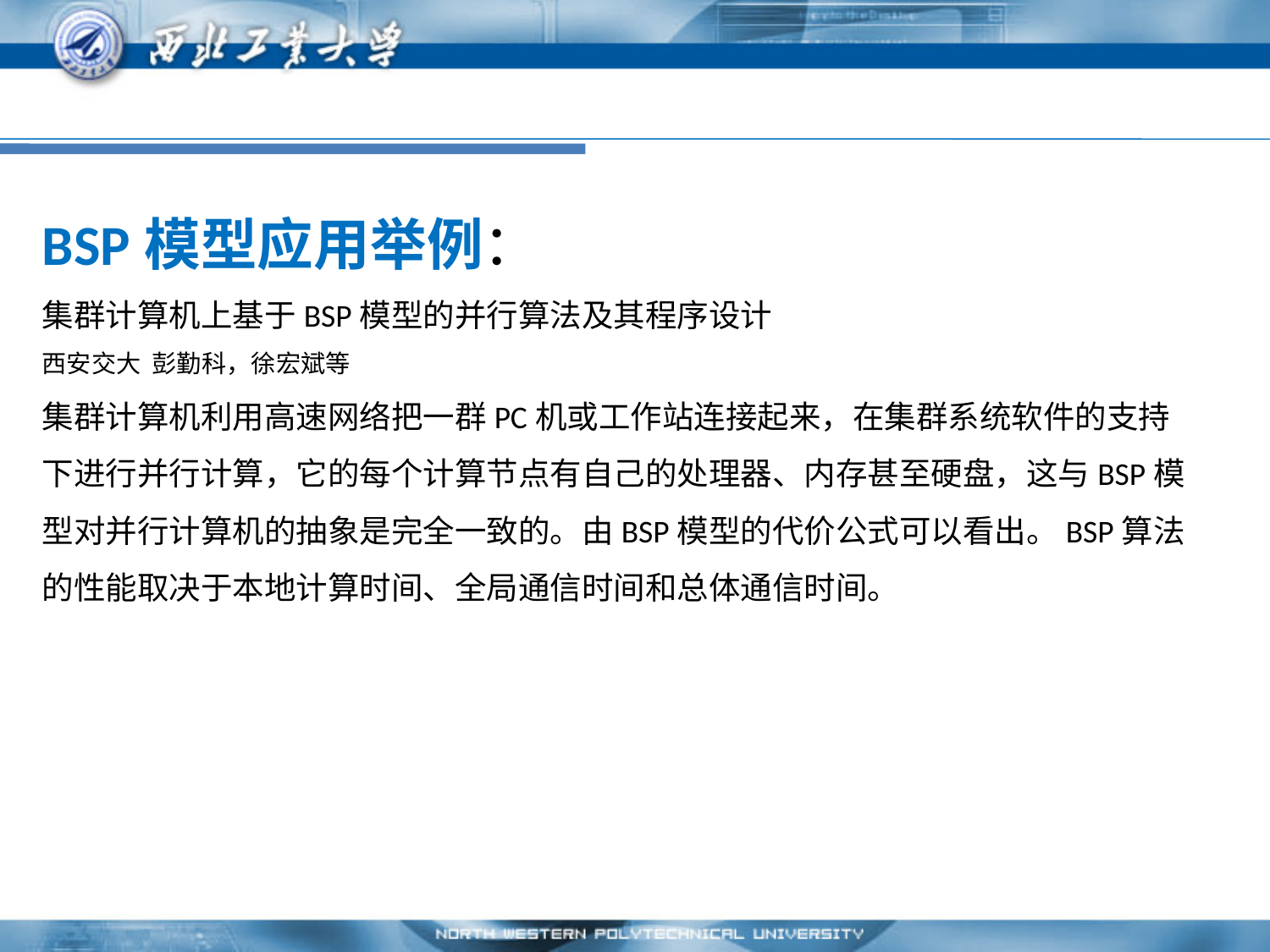

BSP模型应用举例：
集群计算机上基于BSP模型的并行算法及其程序设计
西安交大  彭勤科，徐宏斌等
集群计算机利用高速网络把一群PC机或工作站连接起来，在集群系统软件的支持下进行并行计算，它的每个计算节点有自己的处理器、内存甚至硬盘，这与BSP模型对并行计算机的抽象是完全一致的。由BSP模型的代价公式可以看出。BSP算法的性能取决于本地计算时间、全局通信时间和总体通信时间。